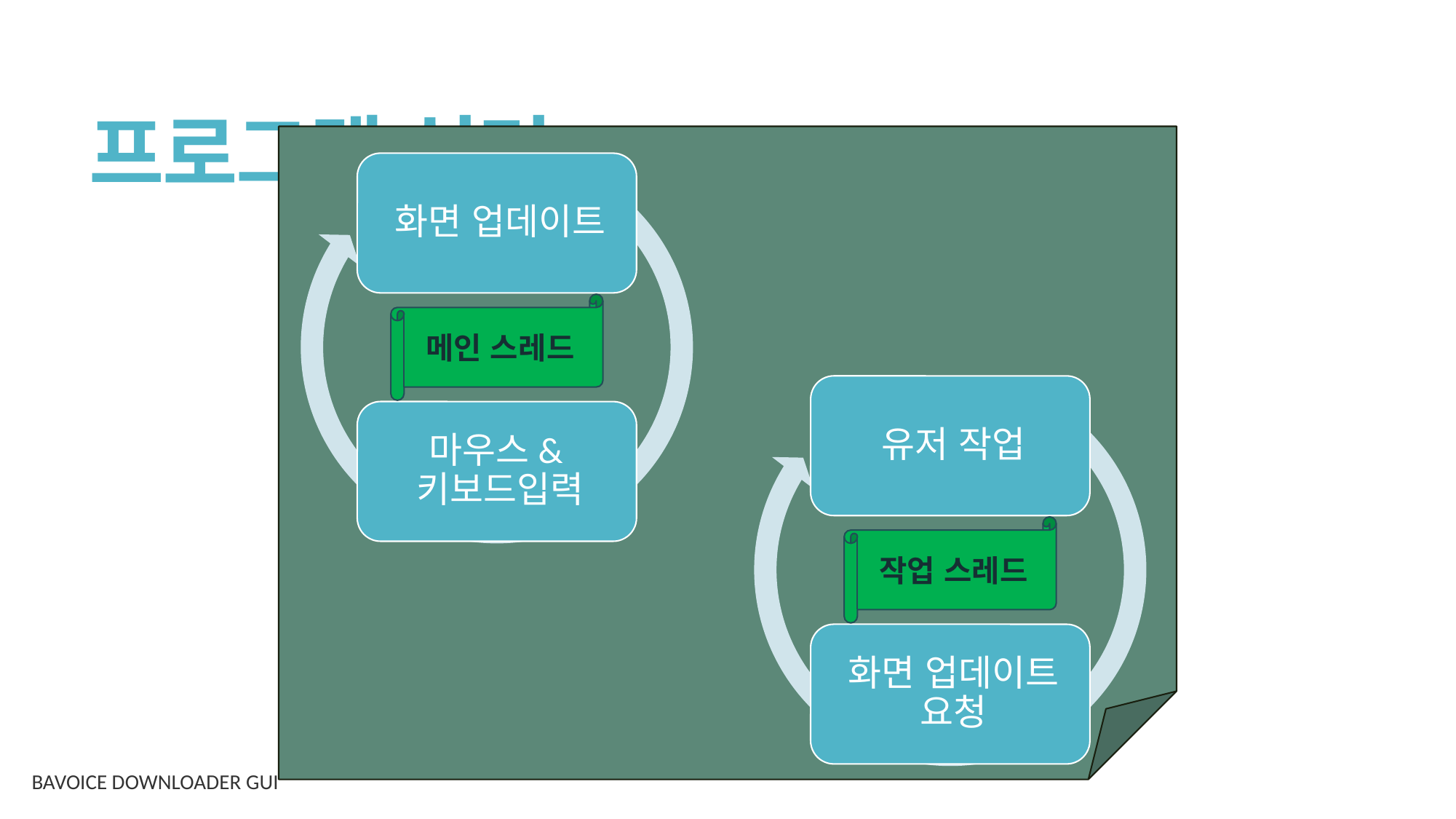

# 프로그램 설명

화면 업데이트
마우스&키보드입력
유저 작업
화면 업데이트 요청
메인 스레드
작업 스레드
화면 업데이트
마우스&키보드입력
유저 작업
랙 발생
메인 스레드
BAVoice DOWNLOADER GUI